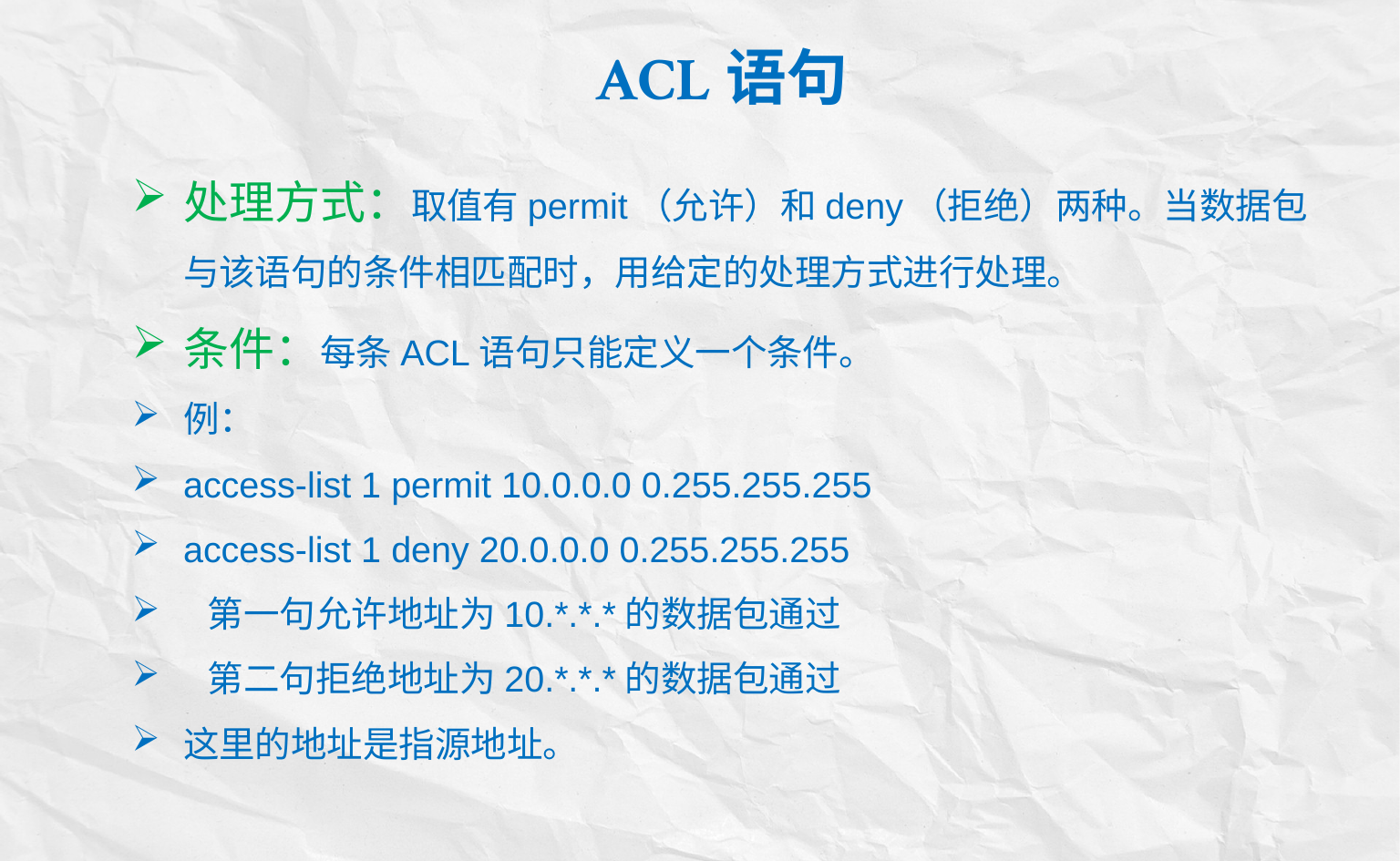

ACL语句
处理方式：取值有permit（允许）和deny（拒绝）两种。当数据包与该语句的条件相匹配时，用给定的处理方式进行处理。
条件：每条ACL语句只能定义一个条件。
例：
access-list 1 permit 10.0.0.0 0.255.255.255
access-list 1 deny 20.0.0.0 0.255.255.255
  第一句允许地址为10.*.*.*的数据包通过
  第二句拒绝地址为20.*.*.*的数据包通过
这里的地址是指源地址。

14